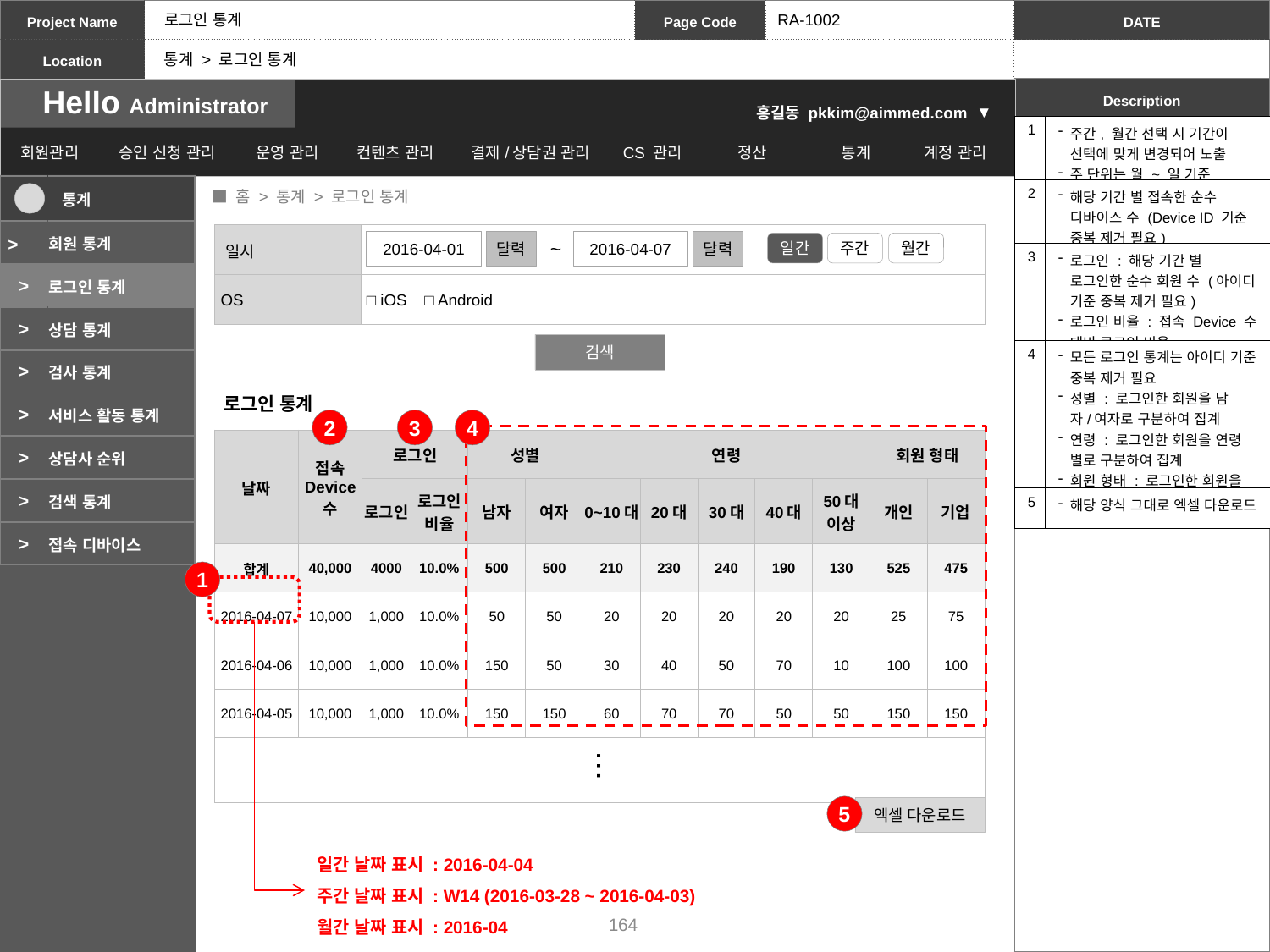

로그인 통계
RA-1002
통계 > 로그인 통계
| 1 | 주간, 월간 선택 시 기간이 선택에 맞게 변경되어 노출 주 단위는 월 ~ 일 기준 |
| --- | --- |
| 2 | 해당 기간 별 접속한 순수 디바이스 수 (Device ID 기준 중복 제거 필요) |
| 3 | 로그인 : 해당 기간 별 로그인한 순수 회원 수 (아이디 기준 중복 제거 필요) 로그인 비율 : 접속 Device 수 대비 로그인 비율 |
| 4 | 모든 로그인 통계는 아이디 기준 중복 제거 필요 성별 : 로그인한 회원을 남자/여자로 구분하여 집계 연령 : 로그인한 회원을 연령 별로 구분하여 집계 회원 형태 : 로그인한 회원을 회원 형태 별로 구분하여 집계 |
| 5 | 해당 양식 그대로 엑셀 다운로드 |
   ■ 홈 > 통계 > 로그인 통계

|  | 통계 |
| --- | --- |
| > | 회원 통계 |
| > | 로그인 통계 |
| > | 상담 통계 |
| > | 검사 통계 |
| > | 서비스 활동 통계 |
| > | 상담사 순위 |
| > | 검색 통계 |
| > | 접속 디바이스 |

| 일시 |  |
| --- | --- |
| OS | □ iOS □ Android |
~
2016-04-01
달력
2016-04-07
달력
일간
주간
월간
검색
로그인 통계
2
3
4

| 날짜 | 접속 Device 수 | 로그인 |  | 성별 |  | 연령 |  |  |  |  | 회원 형태 |  |
| --- | --- | --- | --- | --- | --- | --- | --- | --- | --- | --- | --- | --- |
|  |  | 로그인 | 로그인 비율 | 남자 | 여자 | 0~10대 | 20대 | 30대 | 40대 | 50대 이상 | 개인 | 기업 |
| 합계 | 40,000 | 4000 | 10.0% | 500 | 500 | 210 | 230 | 240 | 190 | 130 | 525 | 475 |
| 2016-04-07 | 10,000 | 1,000 | 10.0% | 50 | 50 | 20 | 20 | 20 | 20 | 20 | 25 | 75 |
| 2016-04-06 | 10,000 | 1,000 | 10.0% | 150 | 50 | 30 | 40 | 50 | 70 | 10 | 100 | 100 |
| 2016-04-05 | 10,000 | 1,000 | 10.0% | 150 | 150 | 60 | 70 | 70 | 50 | 50 | 150 | 150 |
|  |  |  |  |  |  |  |  |  |  |  |  |  |
1

…
5
엑셀 다운로드
일간 날짜 표시 : 2016-04-04
주간 날짜 표시 : W14 (2016-03-28 ~ 2016-04-03)
월간 날짜 표시 : 2016-04
164